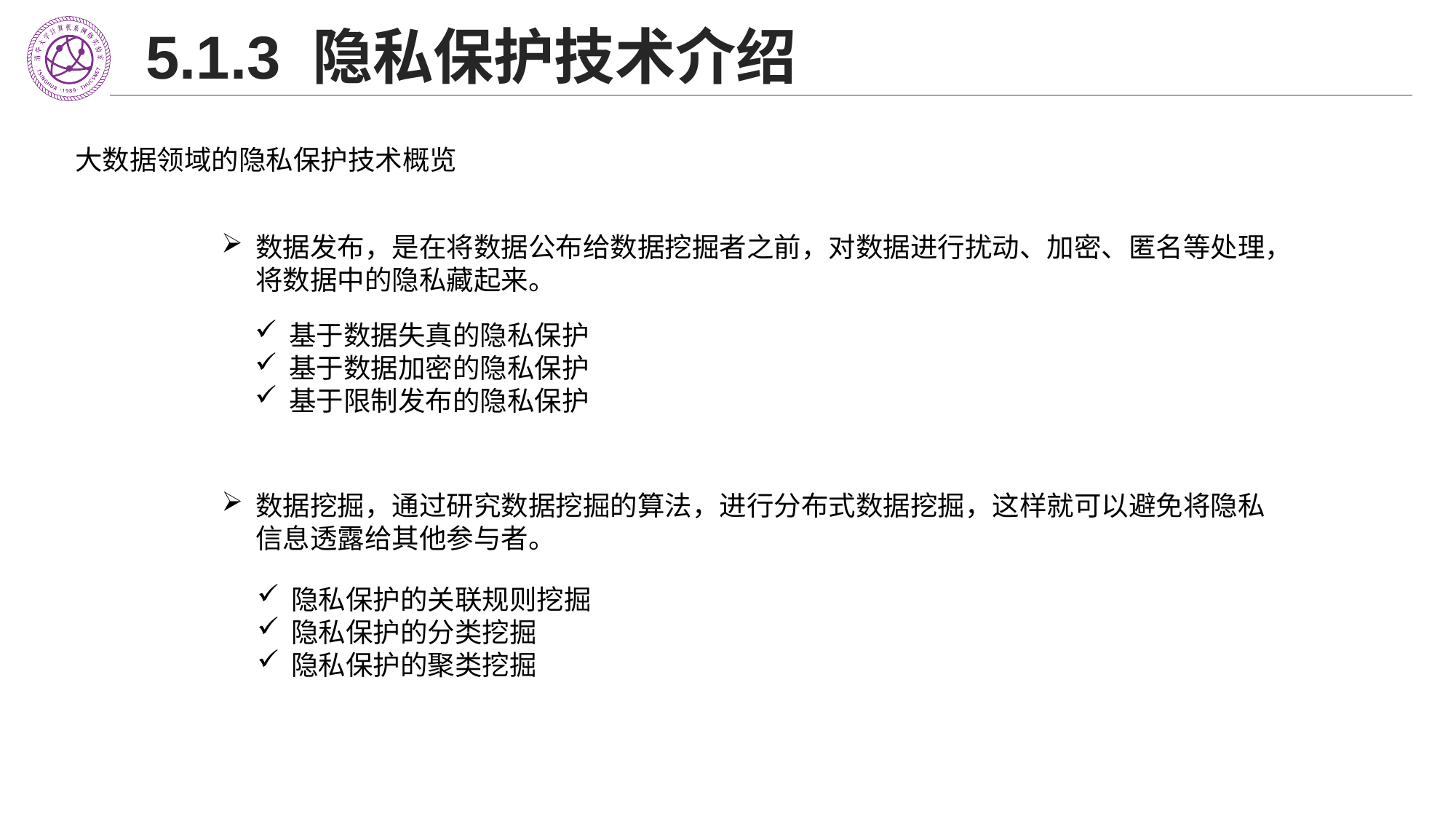

# 5.1.3 隐私保护技术介绍
大数据领域的隐私保护技术概览
数据发布，是在将数据公布给数据挖掘者之前，对数据进行扰动、加密、匿名等处理，将数据中的隐私藏起来。
基于数据失真的隐私保护
基于数据加密的隐私保护
基于限制发布的隐私保护
数据挖掘，通过研究数据挖掘的算法，进行分布式数据挖掘，这样就可以避免将隐私信息透露给其他参与者。
隐私保护的关联规则挖掘
隐私保护的分类挖掘
隐私保护的聚类挖掘